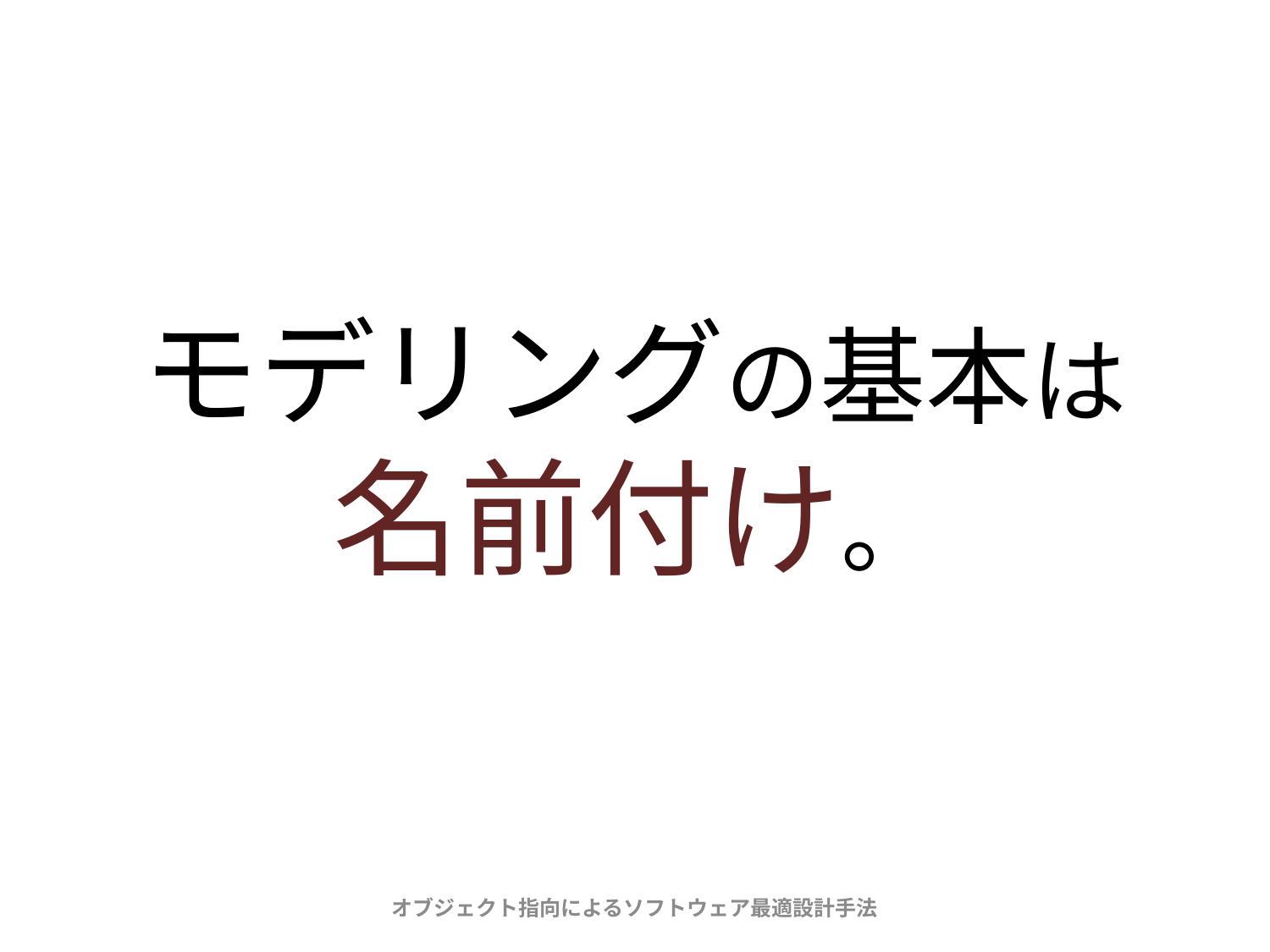

# モデリングの基本は 名前付け。
オブジェクト指向によるソフトウェア最適設計手法